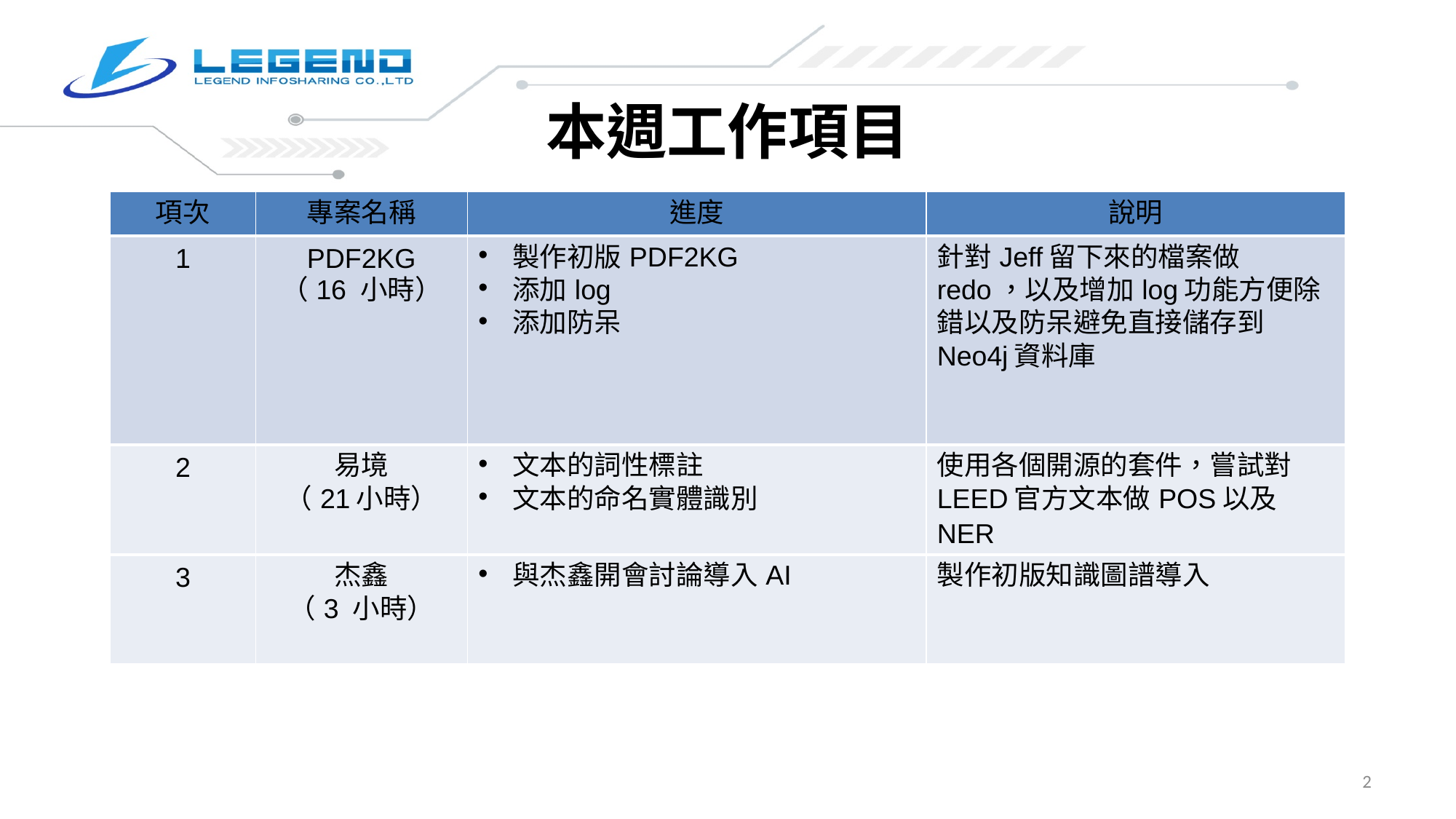

# 本週工作項目
| 項次 | 專案名稱 | 進度 | 說明 |
| --- | --- | --- | --- |
| 1 | PDF2KG （16 小時） | 製作初版PDF2KG 添加log 添加防呆 | 針對Jeff留下來的檔案做redo，以及增加log功能方便除錯以及防呆避免直接儲存到Neo4j資料庫 |
| 2 | 易境 （21小時） | 文本的詞性標註 文本的命名實體識別 | 使用各個開源的套件，嘗試對LEED官方文本做POS以及NER |
| 3 | 杰鑫 （3 小時） | 與杰鑫開會討論導入AI | 製作初版知識圖譜導入 |
2